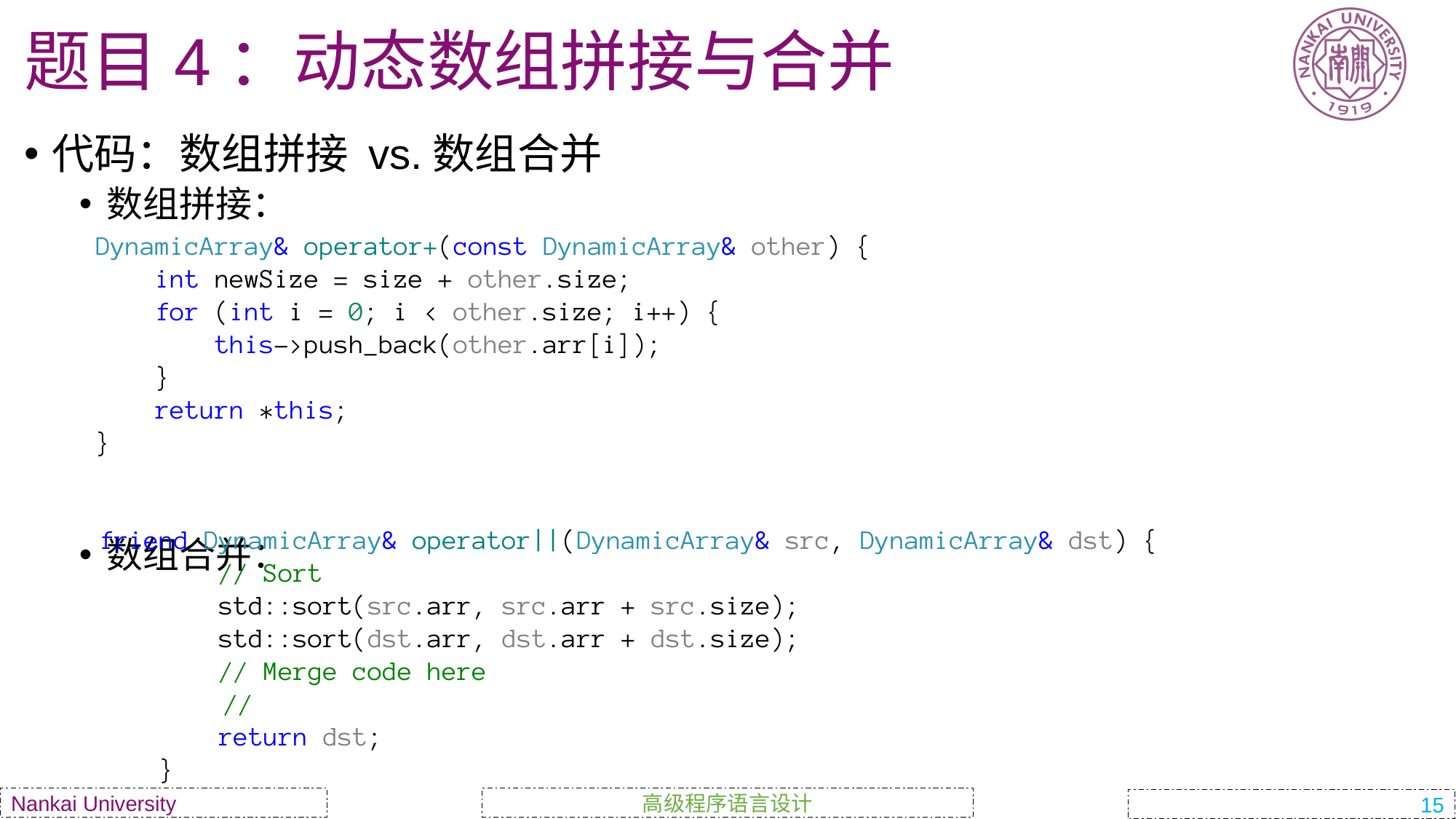

# 题目4：动态数组拼接与合并
代码：数组拼接 vs.数组合并
数组拼接：

数组合并：
    DynamicArray& operator+(const DynamicArray& other) {
        int newSize = size + other.size;
        for (int i = 0; i < other.size; i++) {
            this->push_back(other.arr[i]);
        }
        return *this;
    }
friend DynamicArray& operator||(DynamicArray& src, DynamicArray& dst) {
        // Sort
        std::sort(src.arr, src.arr + src.size);
        std::sort(dst.arr, dst.arr + dst.size);
        // Merge code here
	 //
        return dst;
    }
高级程序语言设计
Nankai University
15